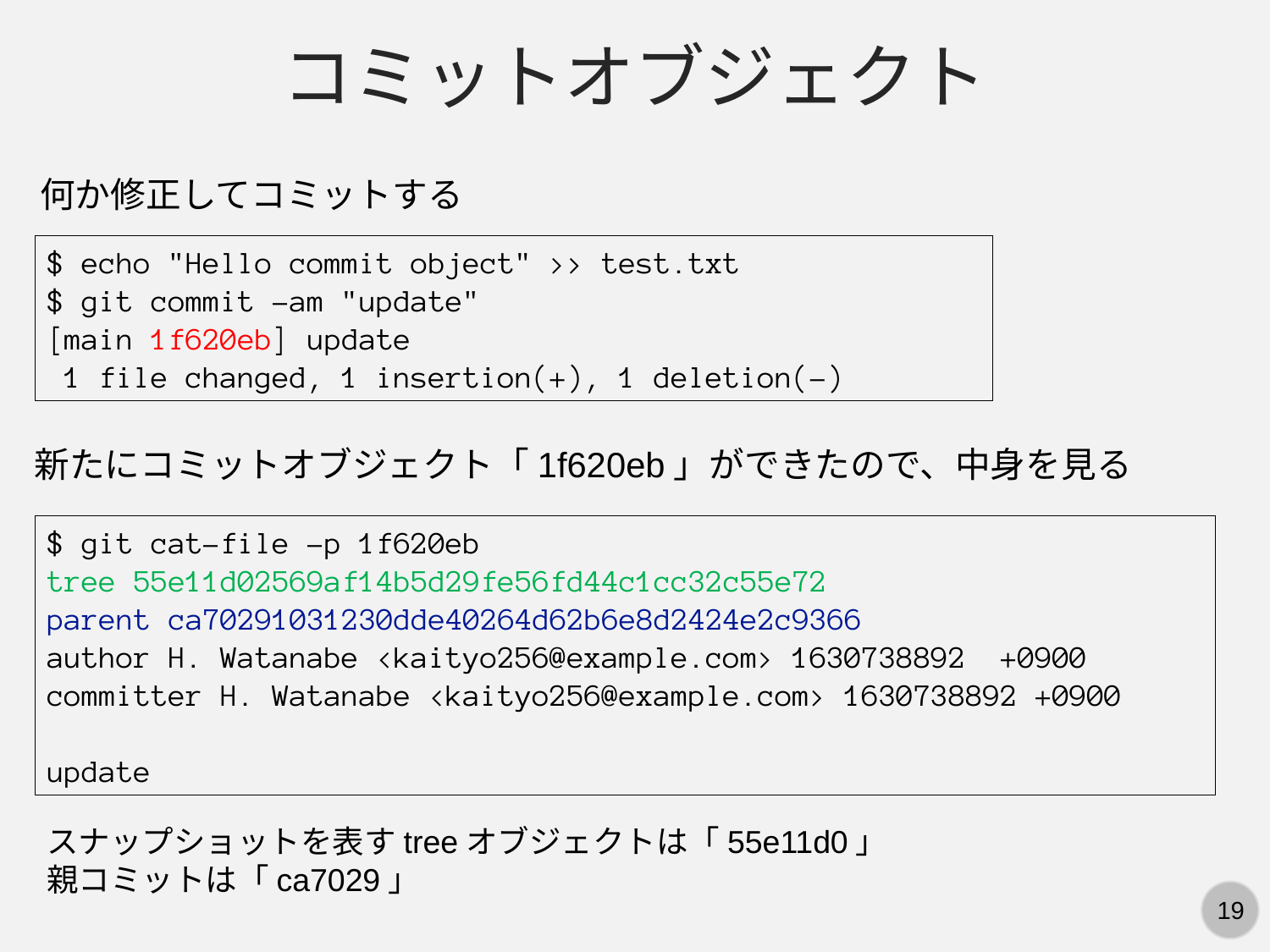

コミットオブジェクト
何か修正してコミットする
$ echo "Hello commit object" >> test.txt
$ git commit -am "update"
[main 1f620eb] update
 1 file changed, 1 insertion(+), 1 deletion(-)
新たにコミットオブジェクト「1f620eb」ができたので、中身を見る
$ git cat-file -p 1f620eb
tree 55e11d02569af14b5d29fe56fd44c1cc32c55e72
parent ca70291031230dde40264d62b6e8d2424e2c9366
author H. Watanabe <kaityo256@example.com> 1630738892  +0900
committer H. Watanabe <kaityo256@example.com> 1630738892 +0900

update
スナップショットを表すtreeオブジェクトは「55e11d0」
親コミットは「ca7029」